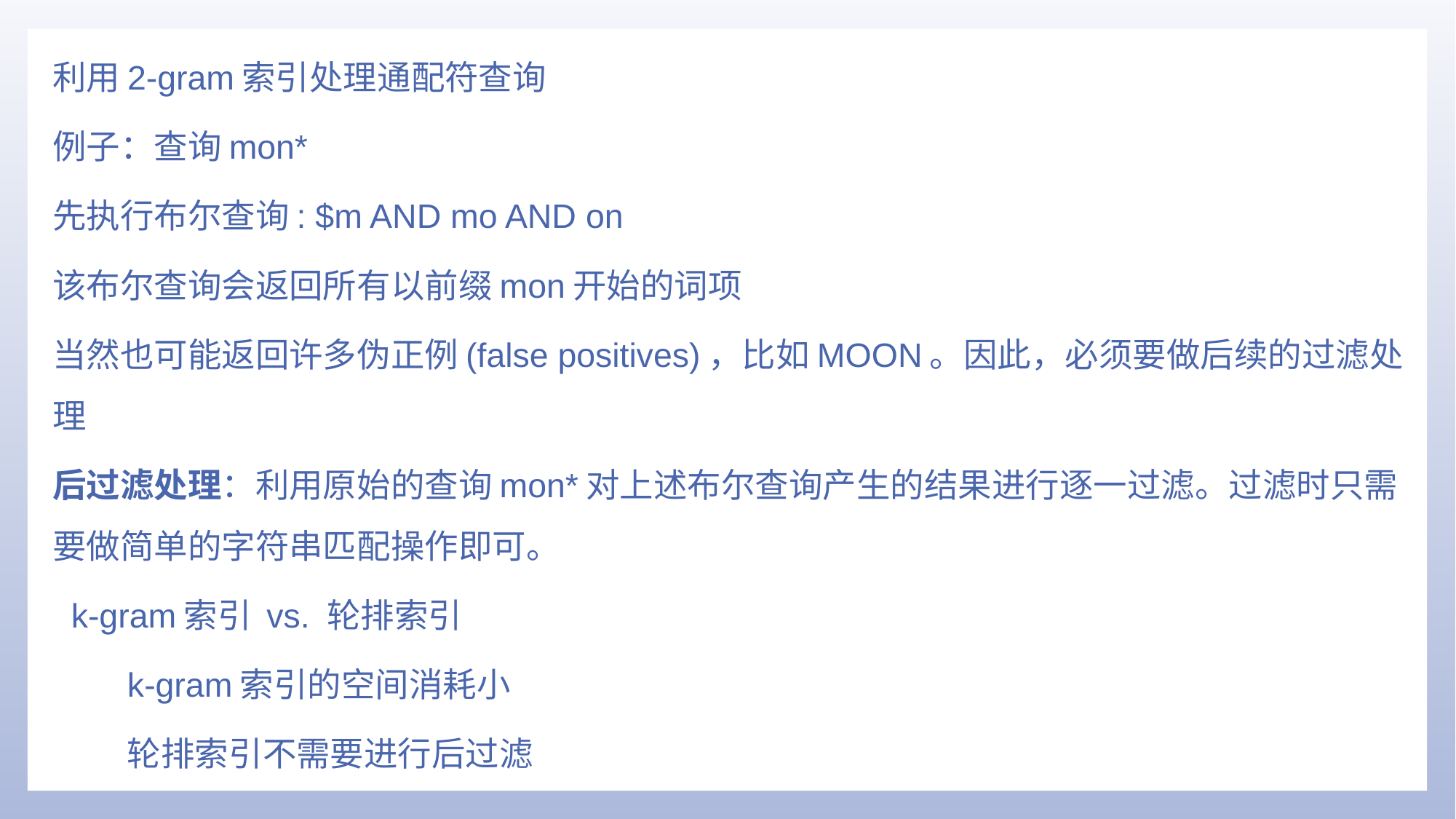

利用2-gram索引处理通配符查询
例子：查询mon*
先执行布尔查询: $m AND mo AND on
该布尔查询会返回所有以前缀mon开始的词项
当然也可能返回许多伪正例(false positives)，比如MOON。因此，必须要做后续的过滤处理
后过滤处理：利用原始的查询mon*对上述布尔查询产生的结果进行逐一过滤。过滤时只需要做简单的字符串匹配操作即可。
  k-gram索引 vs. 轮排索引
k-gram索引的空间消耗小
轮排索引不需要进行后过滤